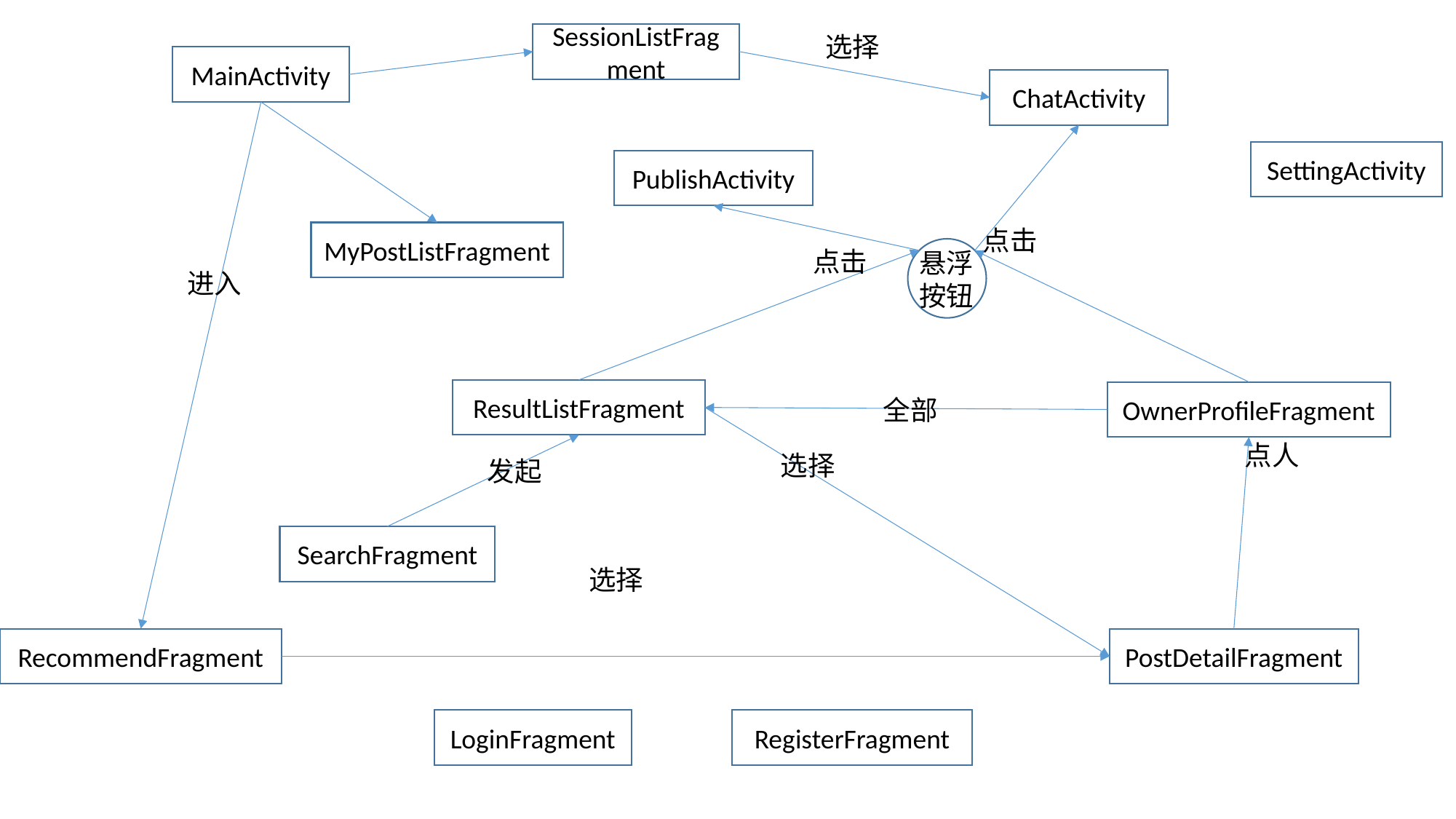

SessionListFragment
选择
MainActivity
ChatActivity
SettingActivity
PublishActivity
点击
MyPostListFragment

点击
悬浮按钮
进入
ResultListFragment
OwnerProfileFragment
全部
点人
选择
发起
SearchFragment
选择
RecommendFragment
PostDetailFragment
LoginFragment
RegisterFragment